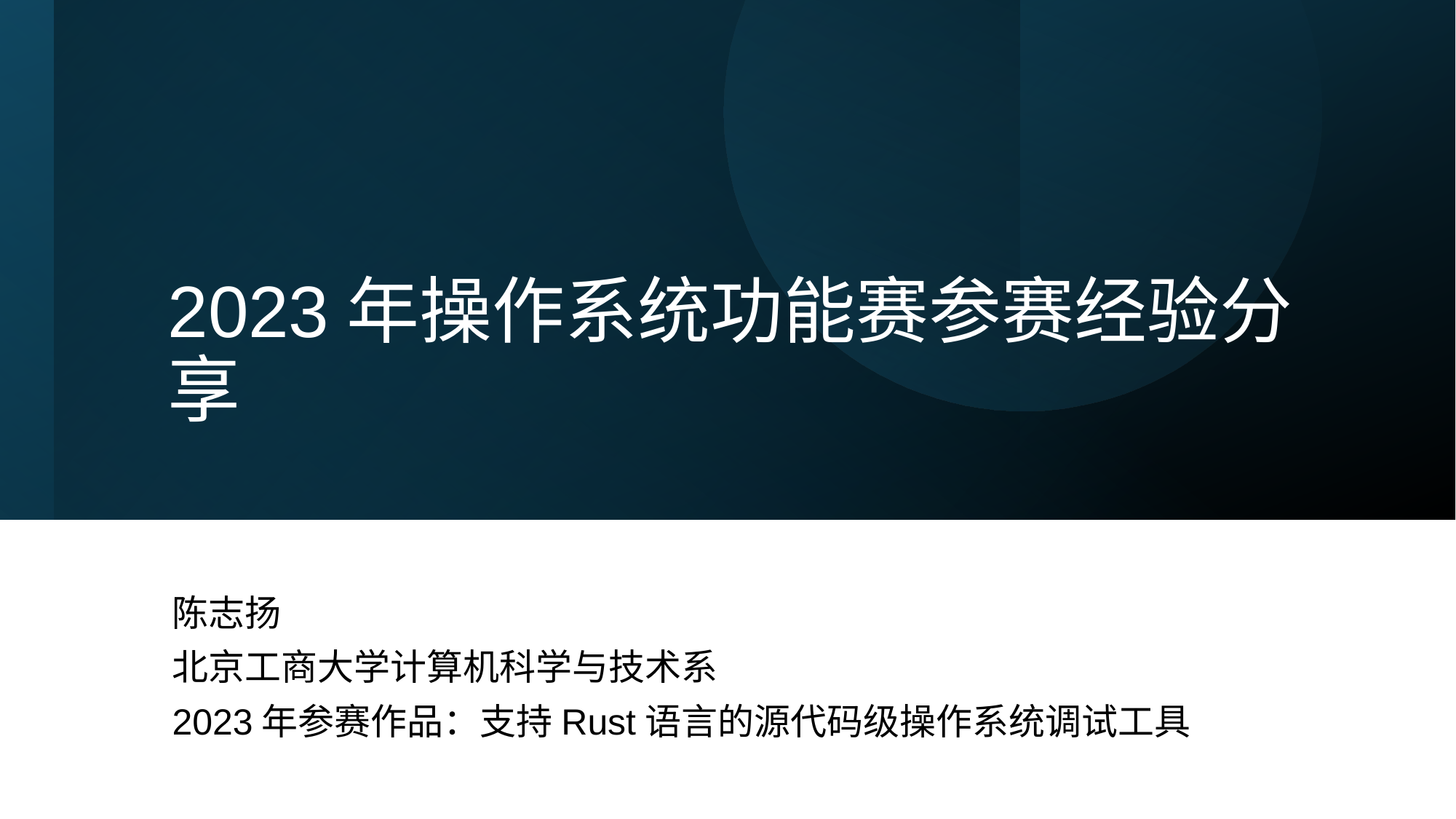

# 2023年操作系统功能赛参赛经验分享
陈志扬
北京工商大学计算机科学与技术系
2023年参赛作品：支持Rust语言的源代码级操作系统调试工具